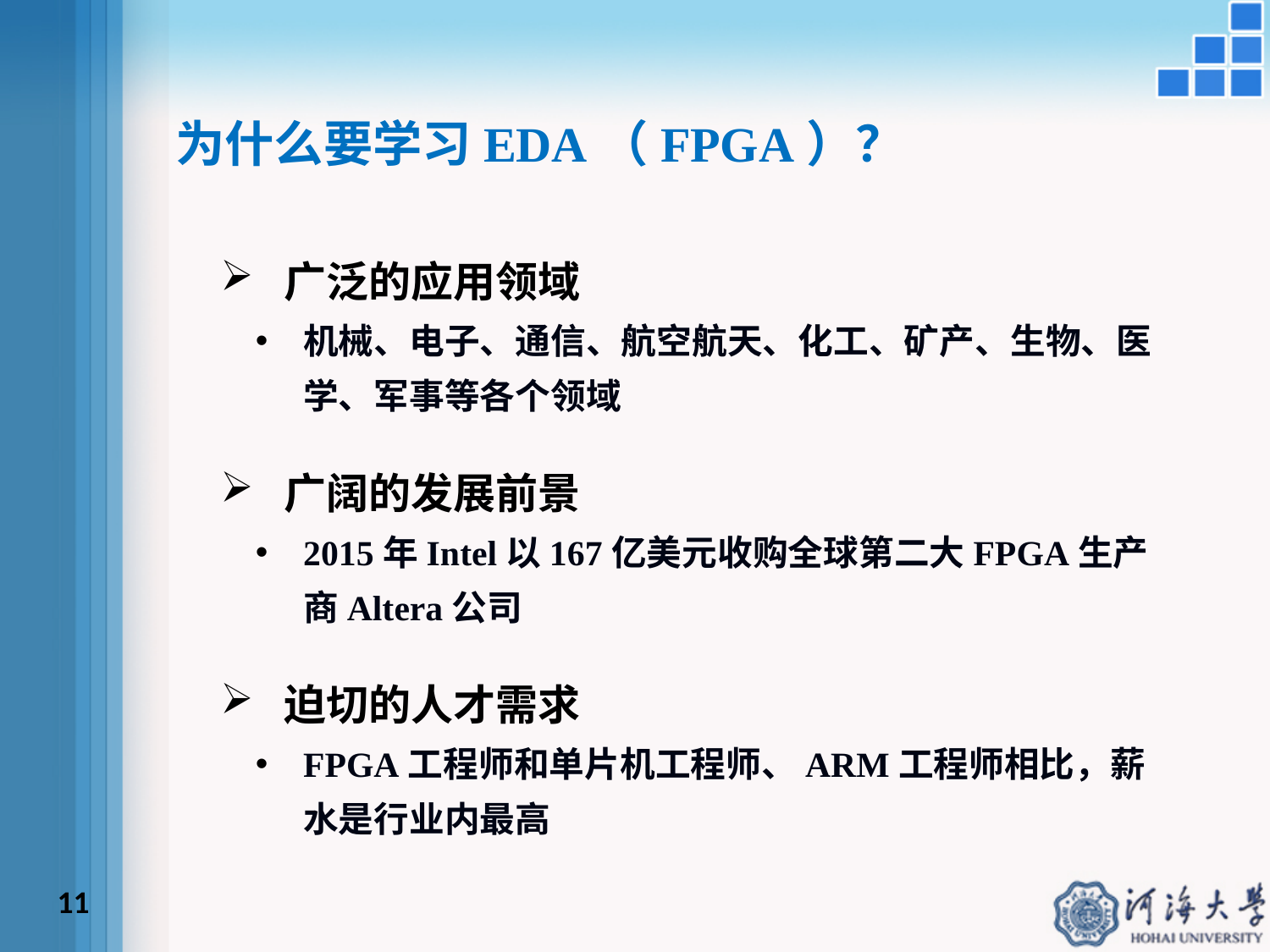

为什么要学习EDA（FPGA）？
广泛的应用领域
机械、电子、通信、航空航天、化工、矿产、生物、医学、军事等各个领域
广阔的发展前景
2015年Intel以167亿美元收购全球第二大FPGA生产商Altera公司
迫切的人才需求
FPGA工程师和单片机工程师、ARM工程师相比，薪水是行业内最高
11